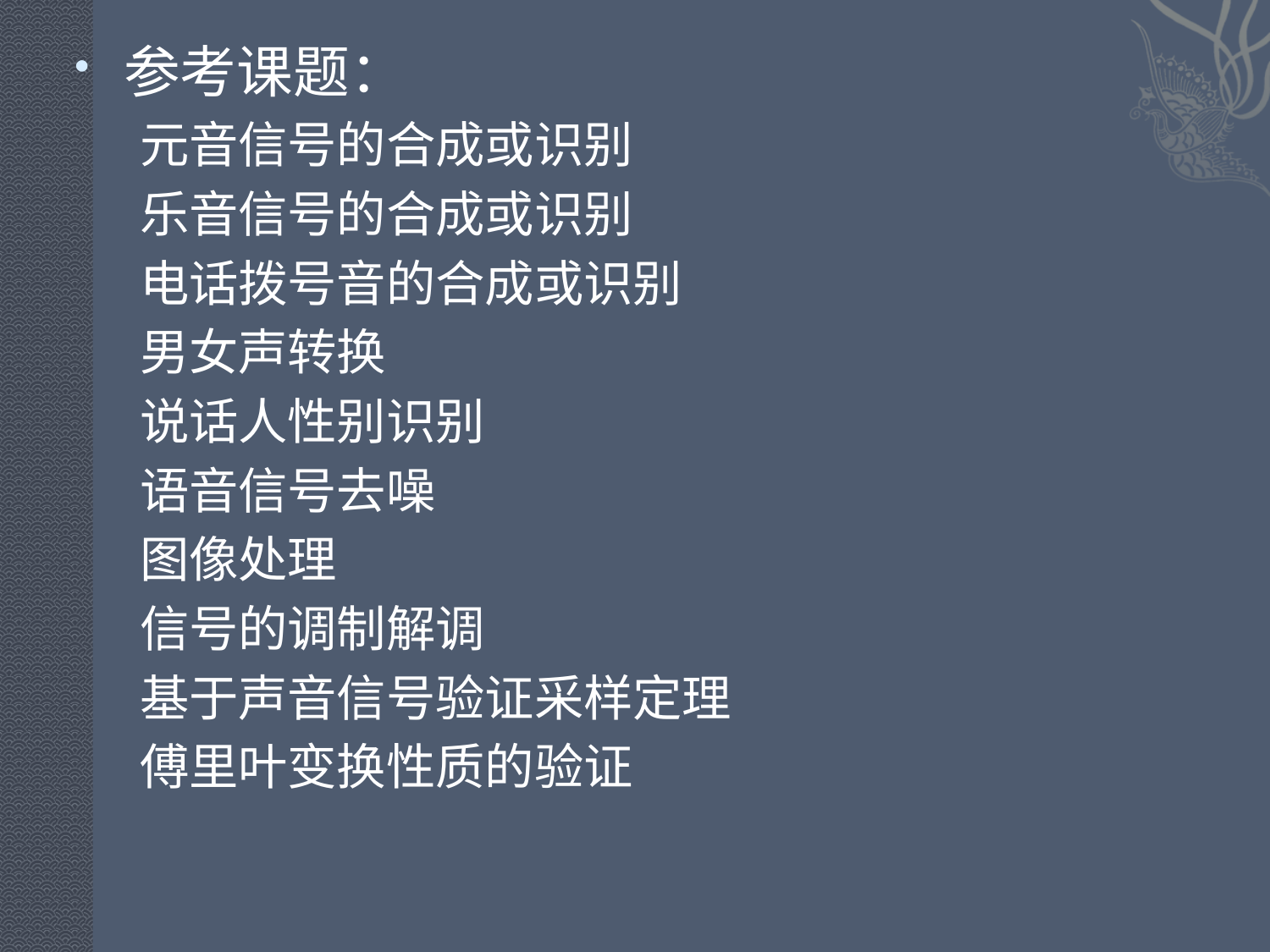

参考课题：
元音信号的合成或识别
乐音信号的合成或识别
电话拨号音的合成或识别
男女声转换
说话人性别识别
语音信号去噪
图像处理
信号的调制解调
基于声音信号验证采样定理
傅里叶变换性质的验证